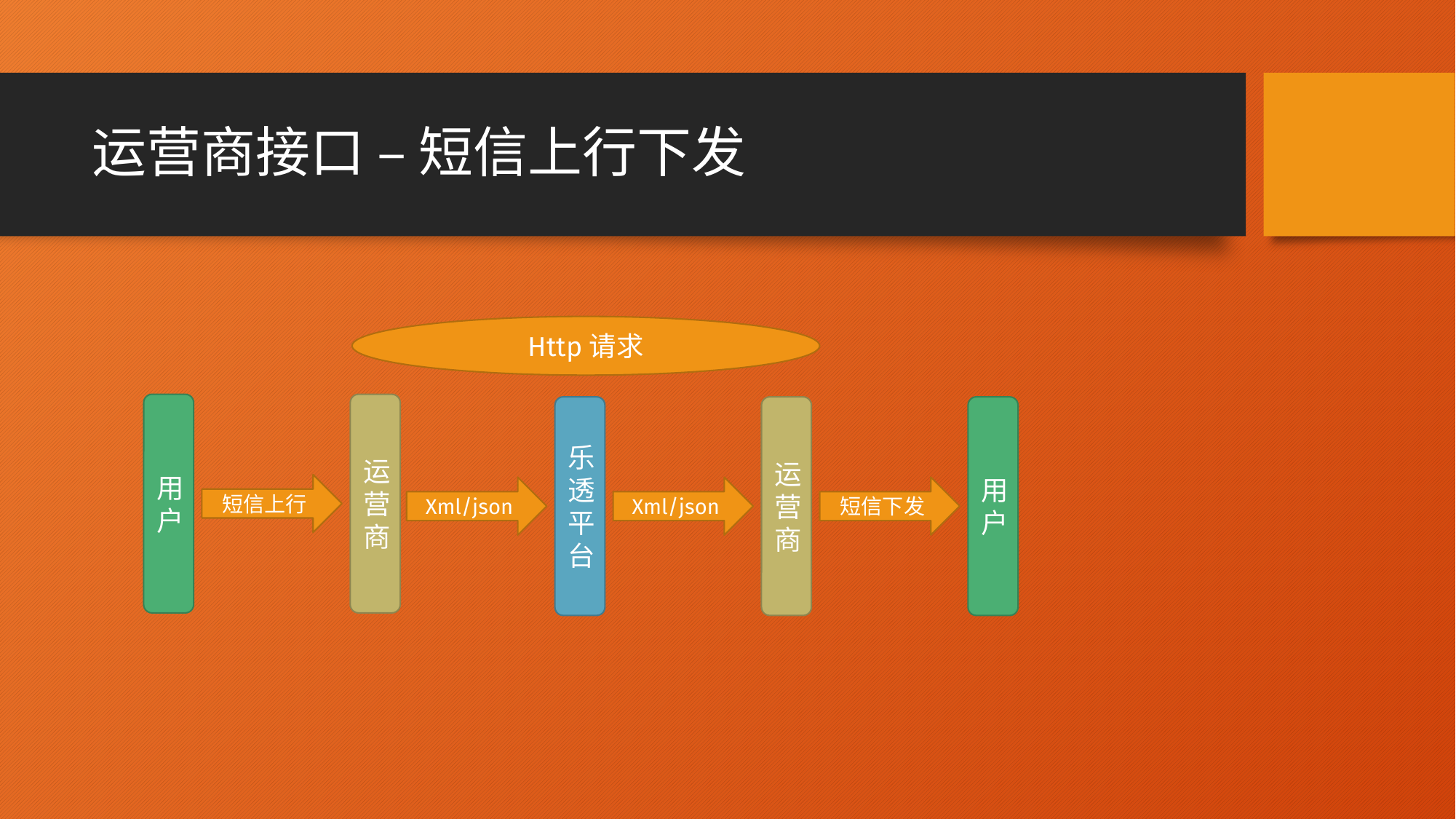

# 运营商接口 – 短信上行下发
Http请求
用户
运营商
乐透平台
运营商
用户

短信上行
Xml/json
Xml/json
短信下发